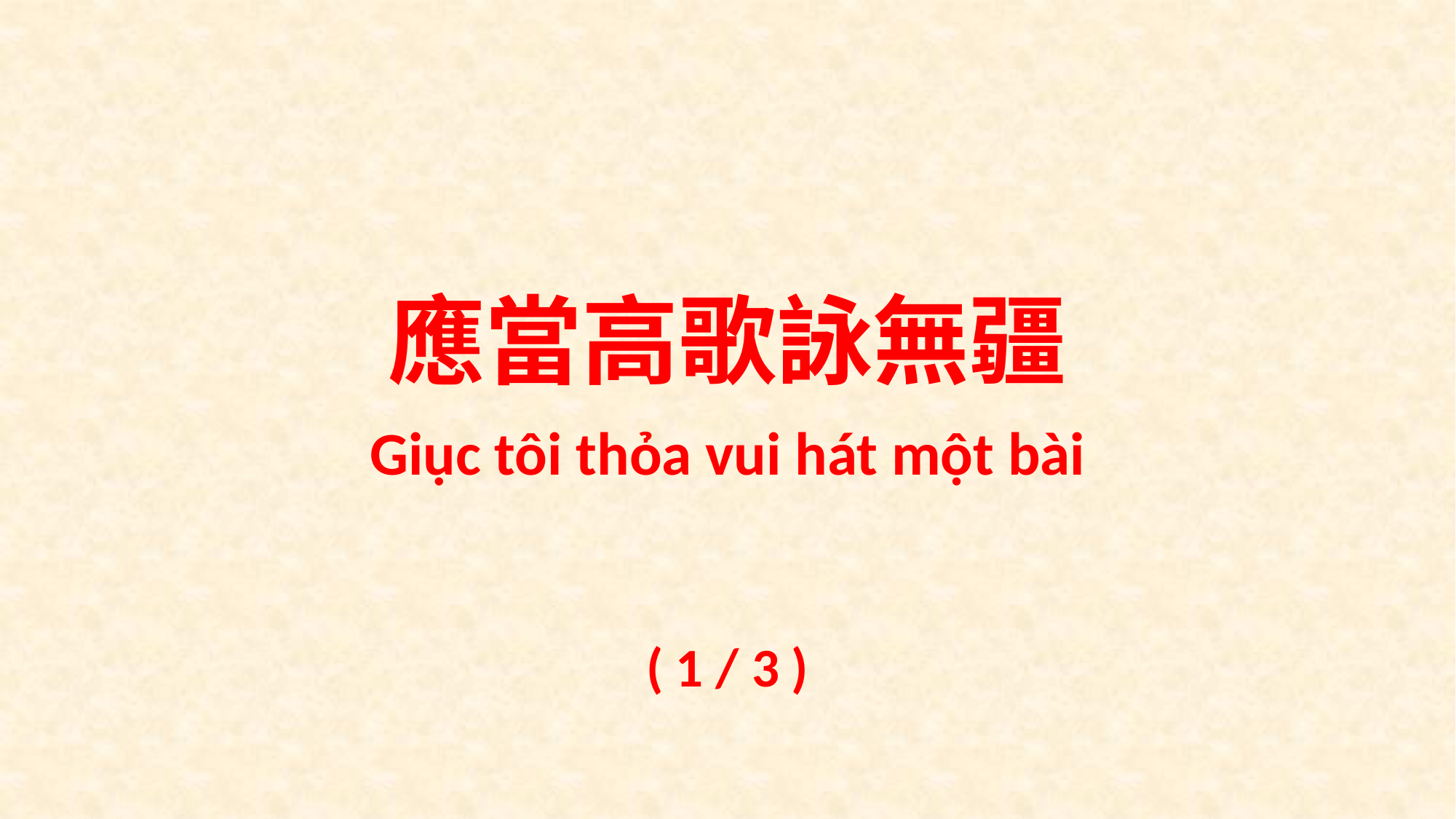

應當高歌詠無疆
Giục tôi thỏa vui hát một bài
( 1 / 3 )